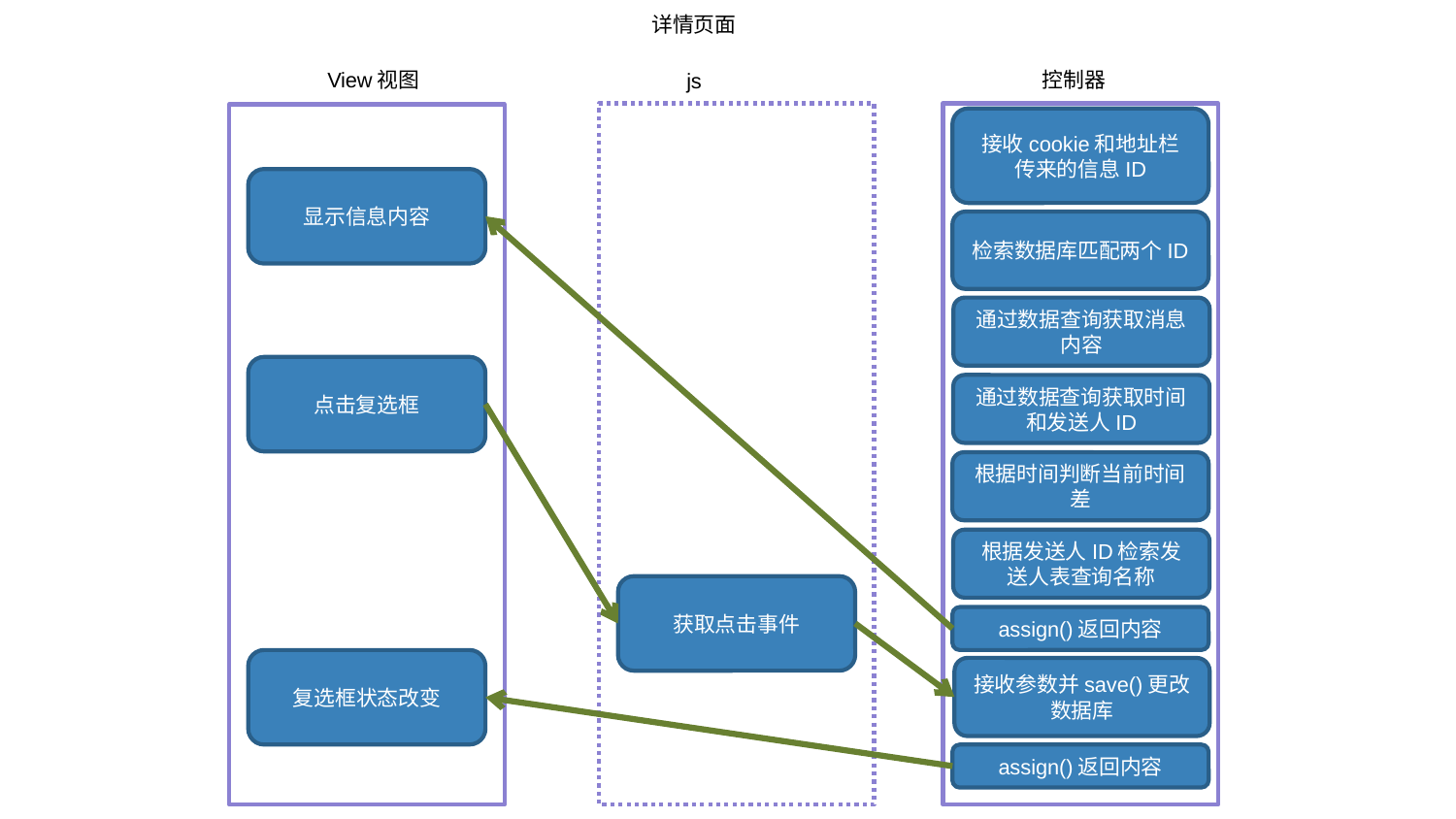

详情页面
View视图
控制器
js

接收cookie和地址栏传来的信息ID
显示信息内容
检索数据库匹配两个ID
通过数据查询获取消息内容
点击复选框
通过数据查询获取时间和发送人ID
根据时间判断当前时间差
根据发送人ID检索发送人表查询名称
获取点击事件
assign()返回内容
复选框状态改变
接收参数并save()更改数据库
assign()返回内容